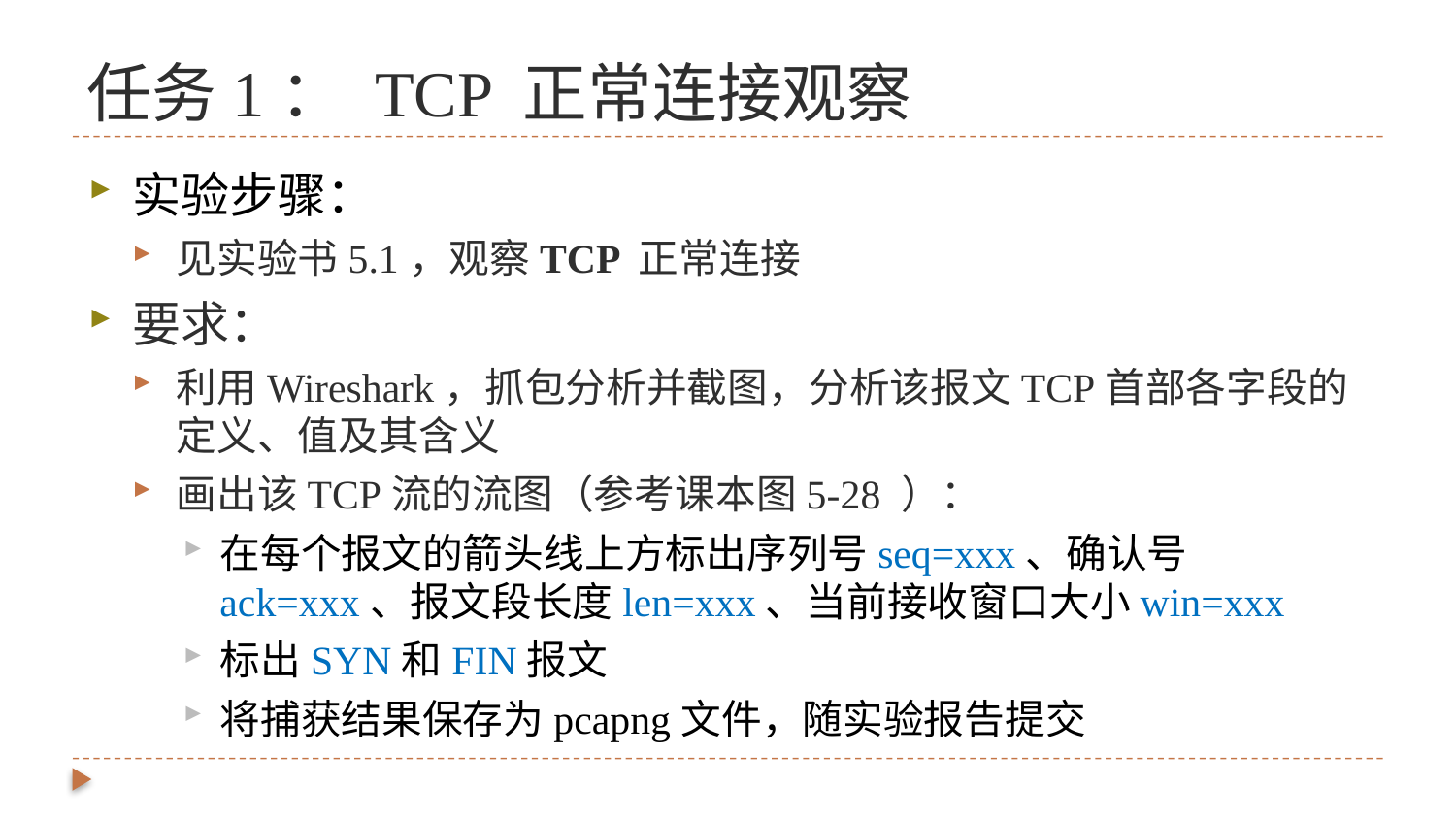

# 任务1： TCP 正常连接观察
实验步骤：
见实验书5.1，观察TCP 正常连接
要求：
利用Wireshark，抓包分析并截图，分析该报文TCP首部各字段的定义、值及其含义
画出该TCP流的流图（参考课本图5-28 ）：
在每个报文的箭头线上方标出序列号seq=xxx、确认号ack=xxx、报文段长度len=xxx、当前接收窗口大小win=xxx
标出SYN和FIN报文
将捕获结果保存为pcapng文件，随实验报告提交